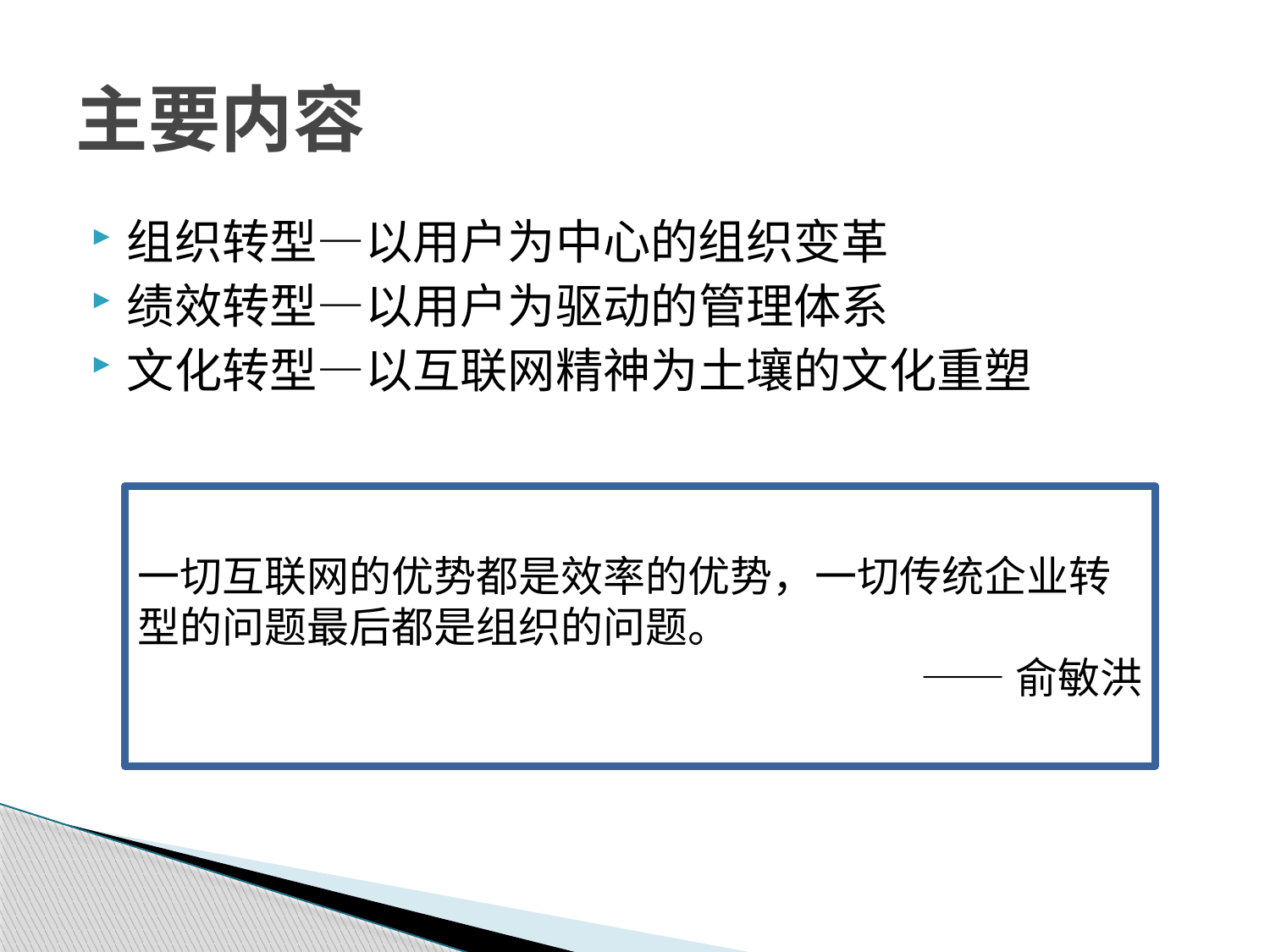

# 主要内容
组织转型—以用户为中心的组织变革
绩效转型—以用户为驱动的管理体系
文化转型—以互联网精神为土壤的文化重塑

一切互联网的优势都是效率的优势，一切传统企业转型的问题最后都是组织的问题。
——俞敏洪